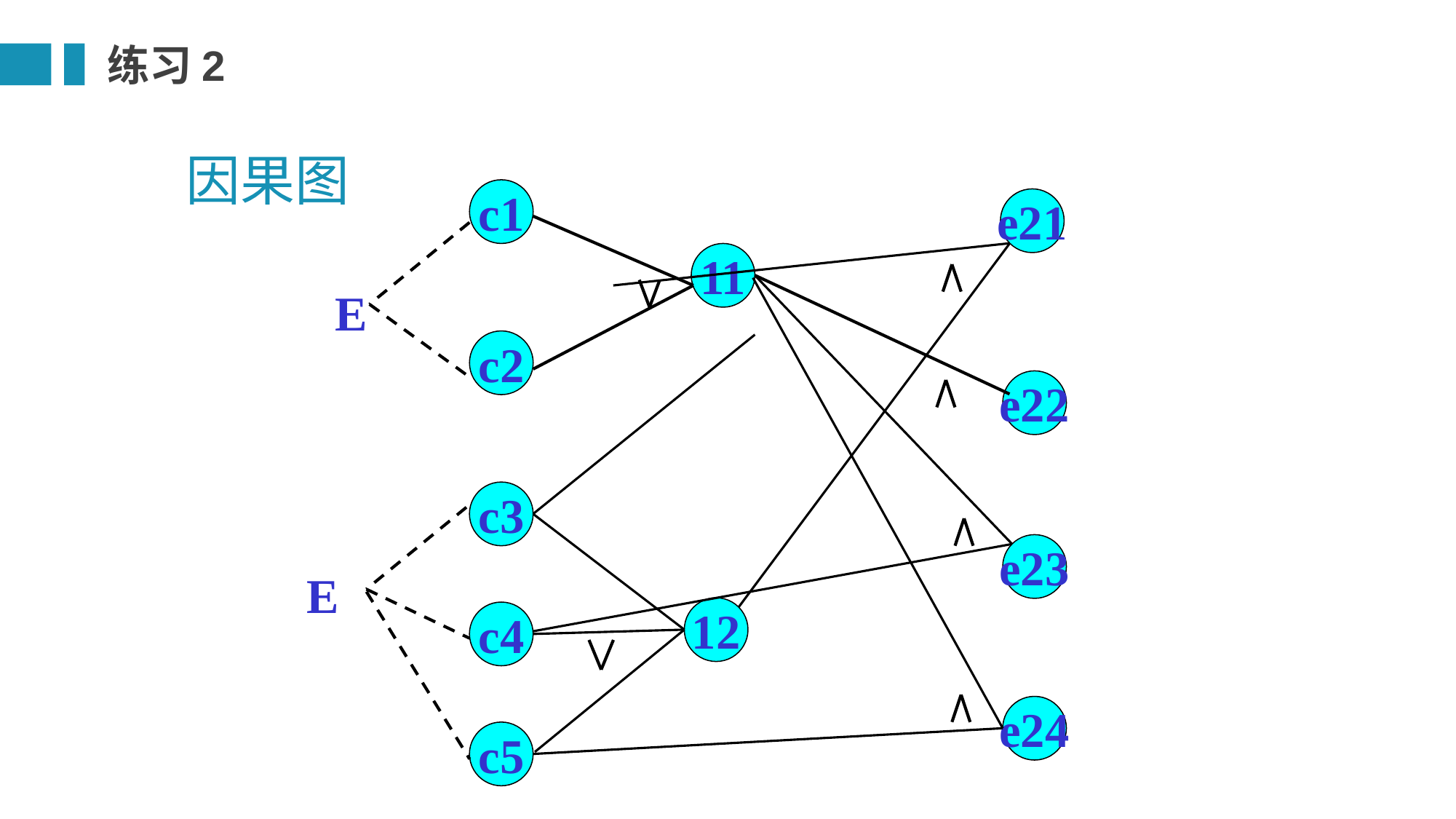

练习2

# 因果图
c1
e21

11

E

c2
e22

c3

e23
E

12
c4

e24
c5
141